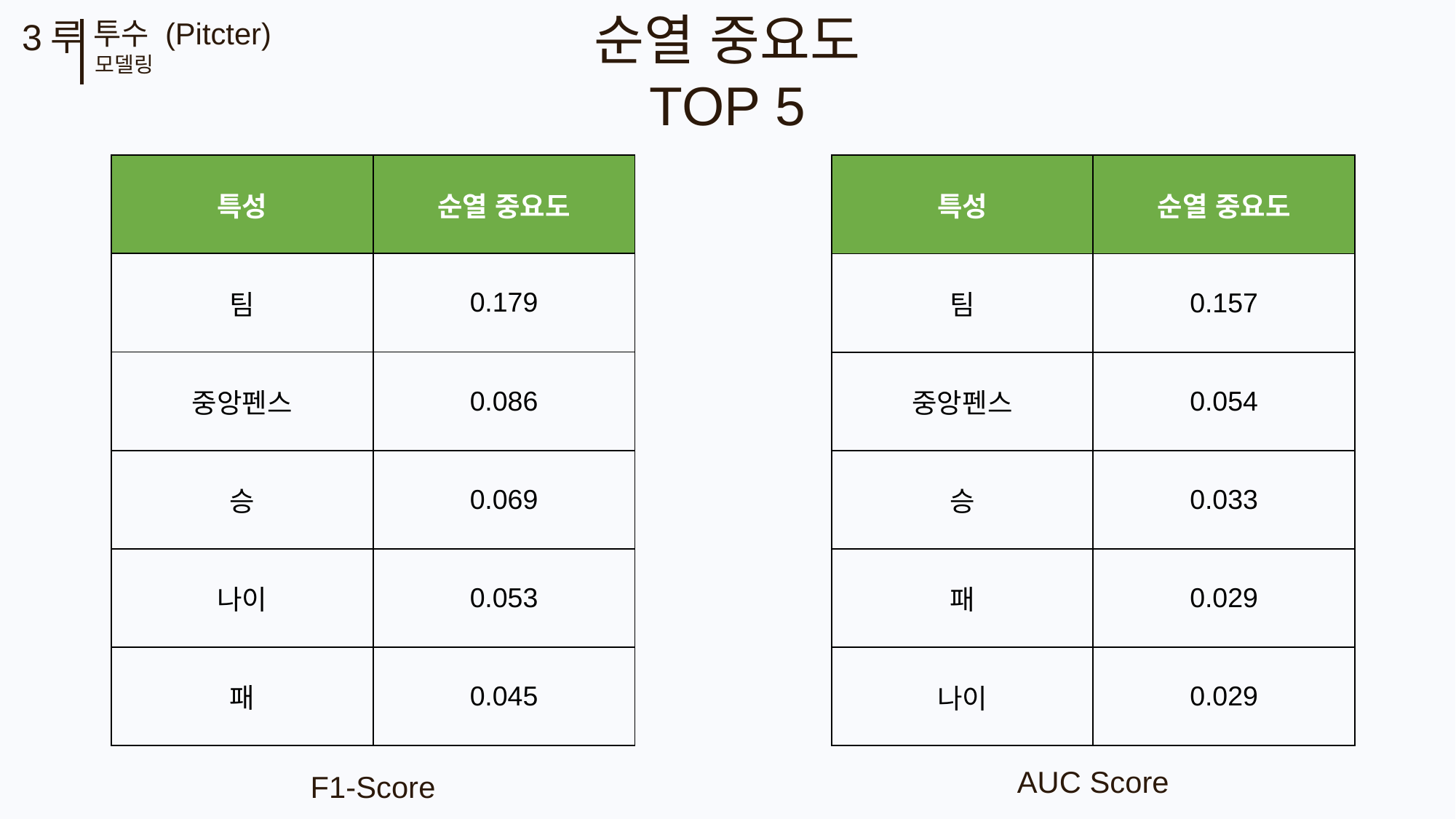

순열 중요도
TOP 5
3루
투수 (Pitcter)
모델링
| 특성 | 순열 중요도 |
| --- | --- |
| 팀 | 0.179 |
| 중앙펜스 | 0.086 |
| 승 | 0.069 |
| 나이 | 0.053 |
| 패 | 0.045 |
| 특성 | 순열 중요도 |
| --- | --- |
| 팀 | 0.157 |
| 중앙펜스 | 0.054 |
| 승 | 0.033 |
| 패 | 0.029 |
| 나이 | 0.029 |
AUC Score
F1-Score